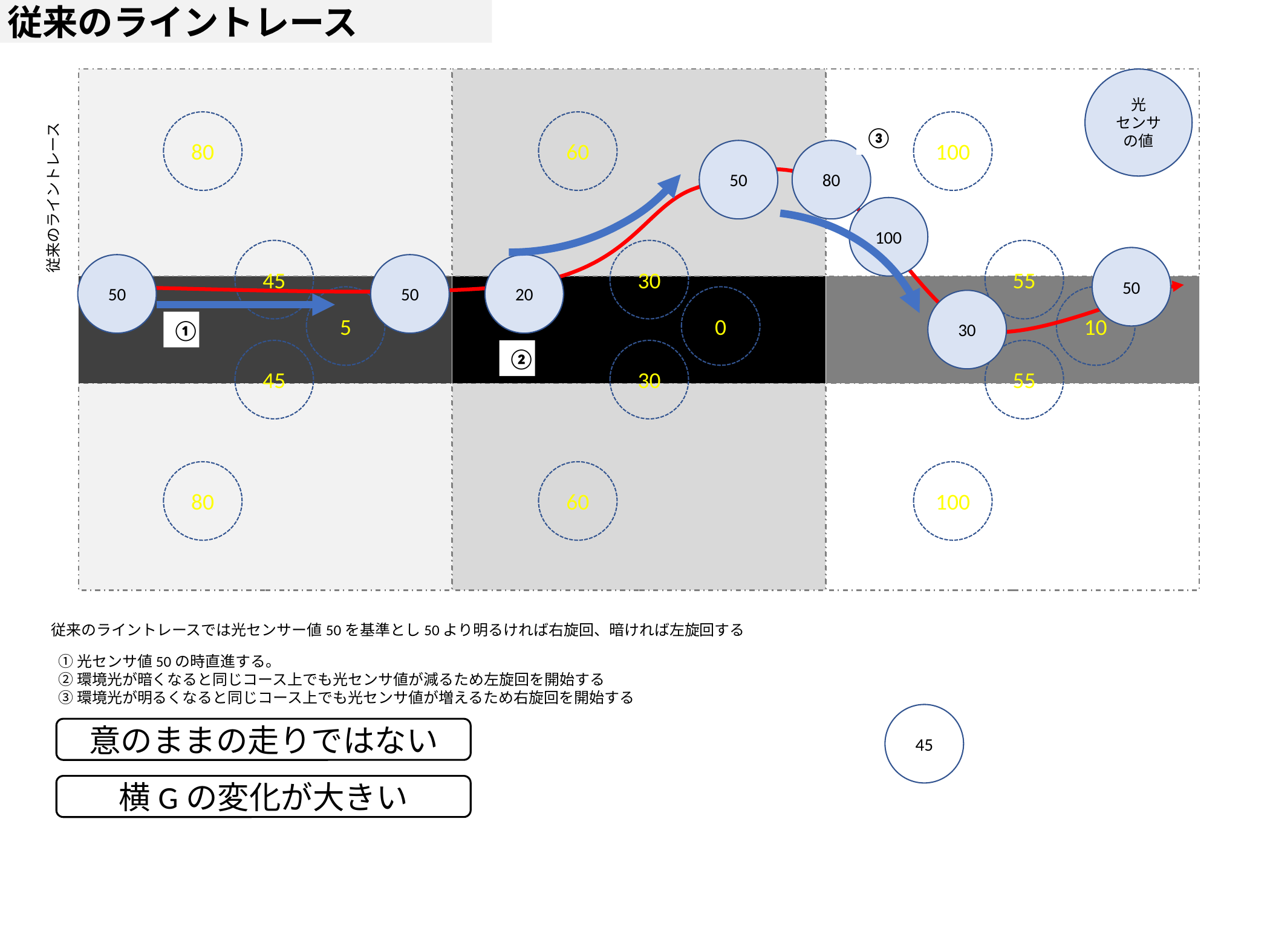

従来のライントレース

光
センサの値
80
80
45
45
5
60
60
30
30
0
100
100
55
55
10
③
50
80

従来のライントレース
100

50
50
50
20

30
①
②

従来のライントレースでは光センサー値50を基準とし50より明るければ右旋回、暗ければ左旋回する
①光センサ値50の時直進する。
②環境光が暗くなると同じコース上でも光センサ値が減るため左旋回を開始する
③環境光が明るくなると同じコース上でも光センサ値が増えるため右旋回を開始する
45
意のままの走りではない
横Gの変化が大きい